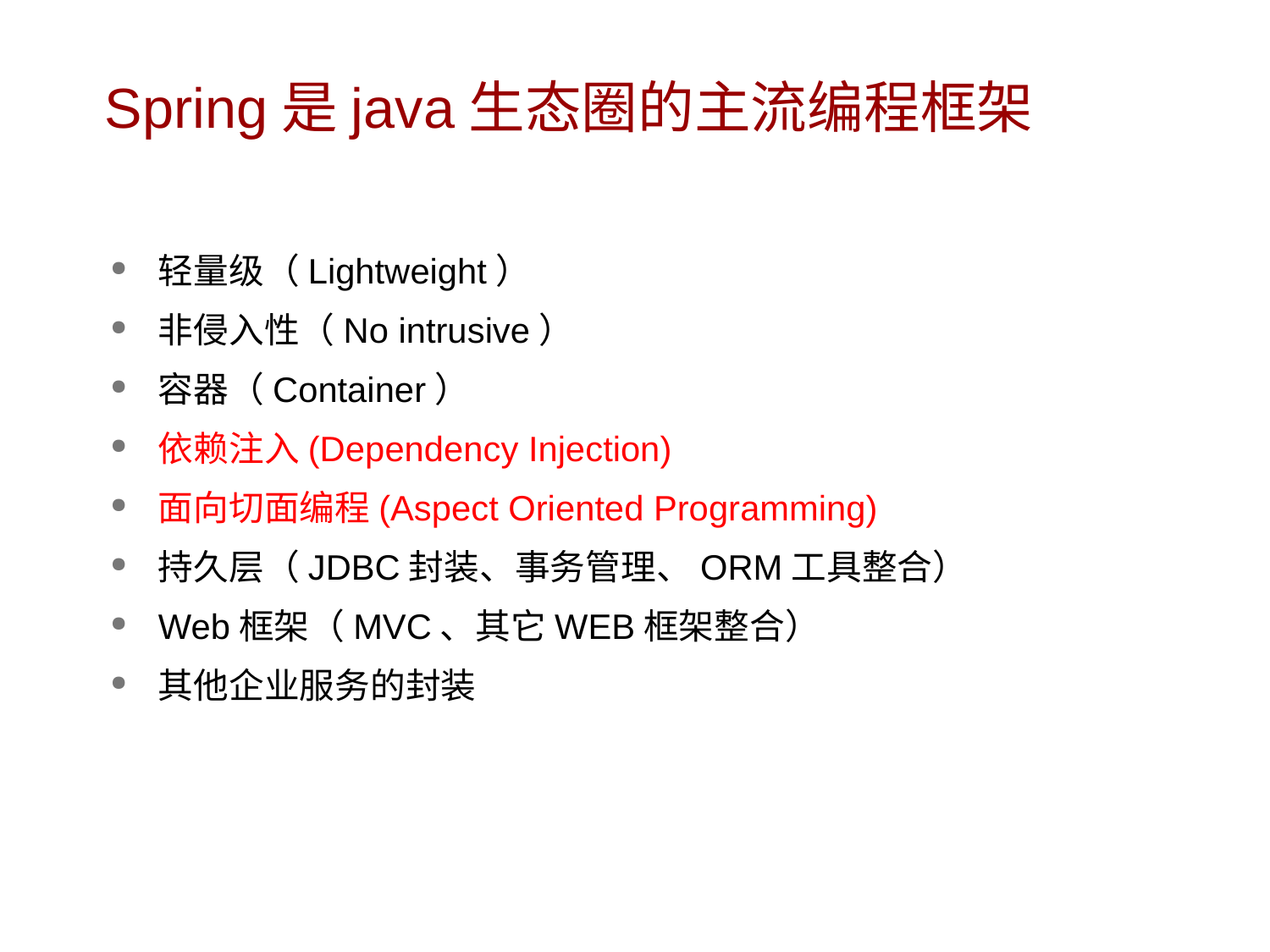

# Spring是java生态圈的主流编程框架
轻量级（Lightweight）
非侵入性（No intrusive）
容器（Container）
依赖注入(Dependency Injection)
面向切面编程(Aspect Oriented Programming)
持久层（JDBC封装、事务管理、ORM工具整合）
Web框架（MVC、其它WEB框架整合）
其他企业服务的封装